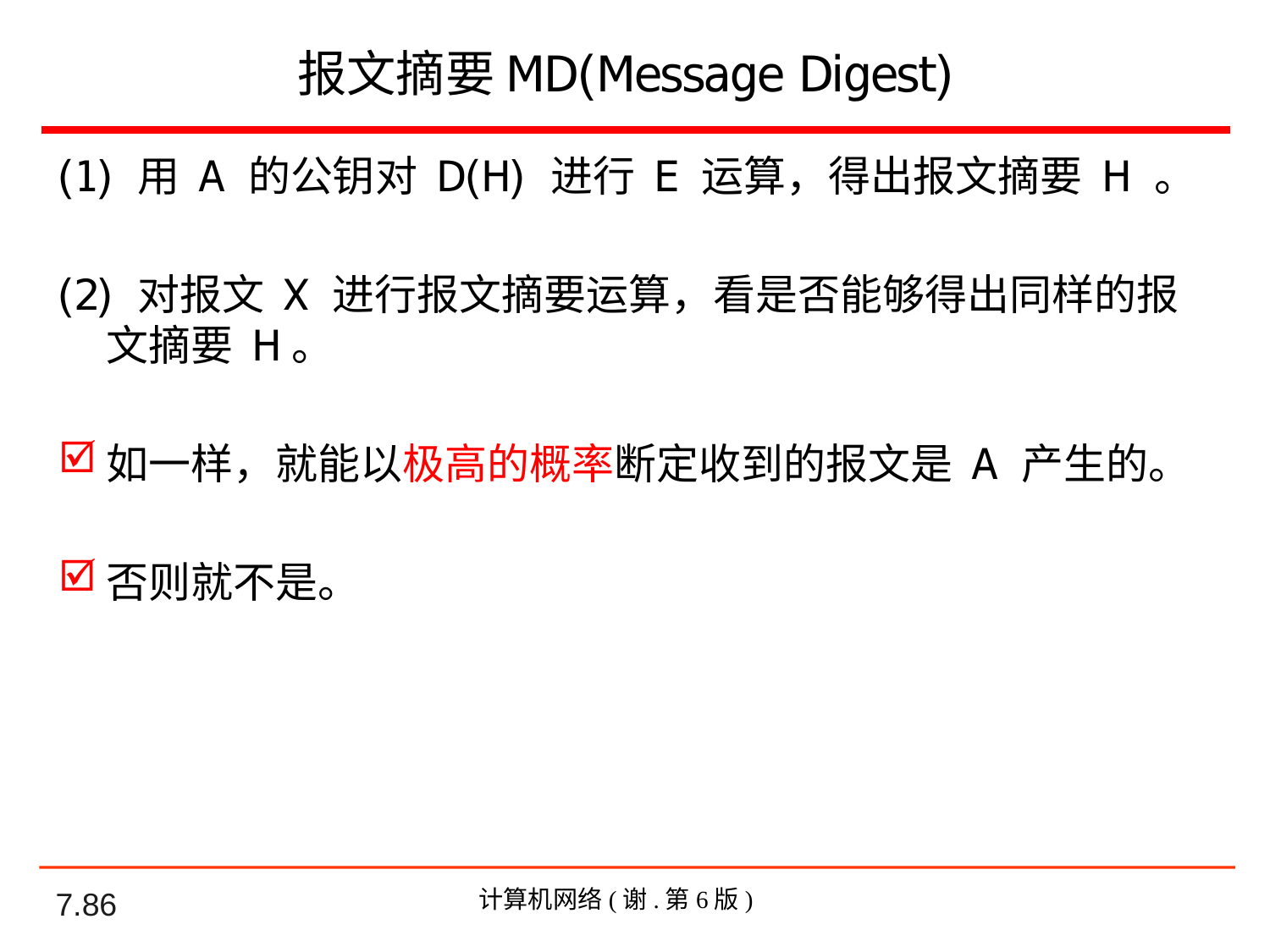

# 报文摘要MD(Message Digest)
(1) 用 A 的公钥对 D(H) 进行 E 运算，得出报文摘要 H 。

(2) 对报文 X 进行报文摘要运算，看是否能够得出同样的报文摘要 H。

如一样，就能以极高的概率断定收到的报文是 A 产生的。

否则就不是。